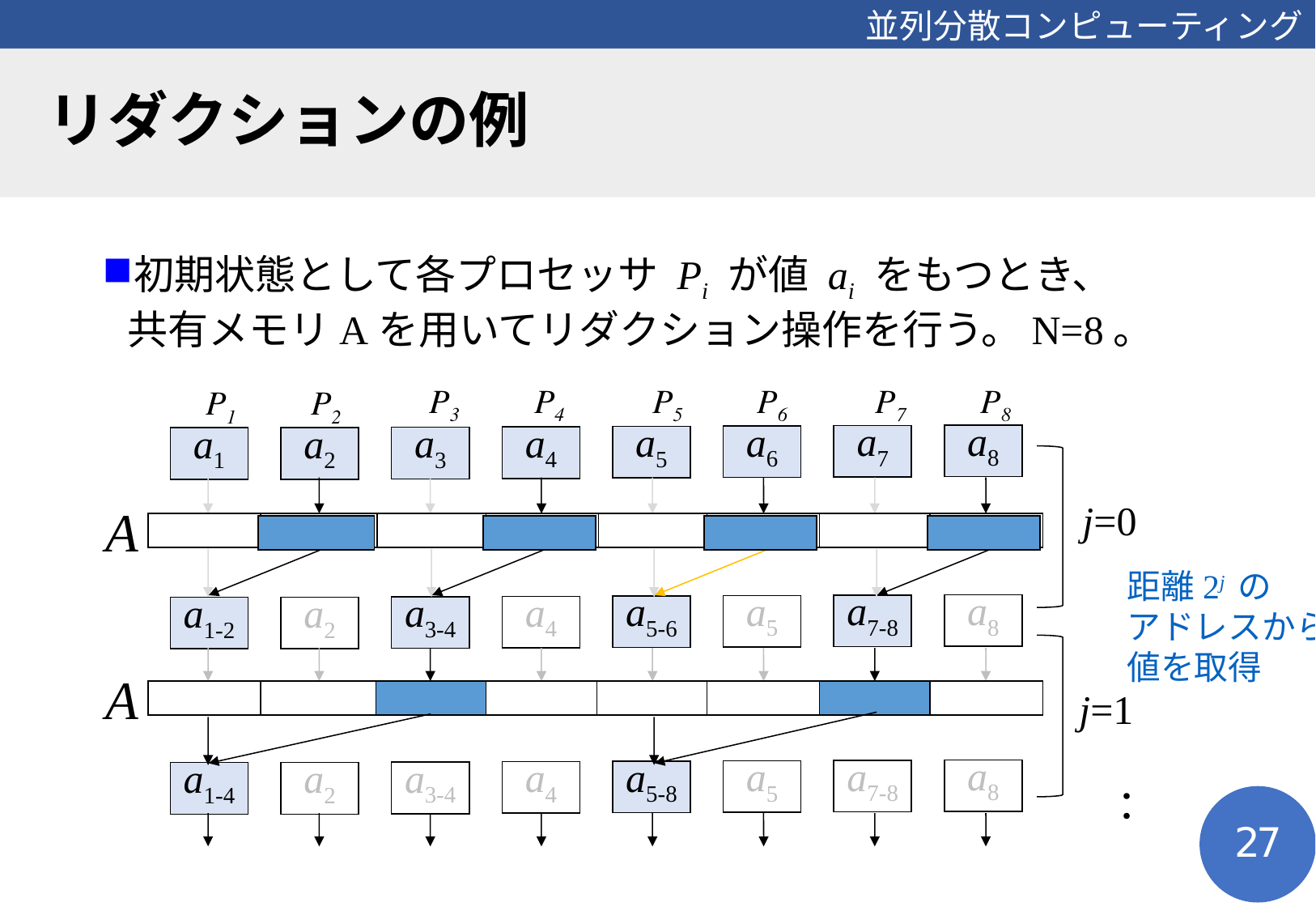

# リダクションの例
初期状態として各プロセッサ Pi が値 ai をもつとき、
共有メモリAを用いてリダクション操作を行う。N=8。

P3
P4
P5
P6
P7
P8
P1
P2
a8
a7
a6
a5
a4
a3
a1
a2

j=0
距離2j の
アドレスから
値を取得

j=1

  ：

A

a8
a7-8
a5
a5-6
a4
a3-4
a1-2
a2

A

a8
a7-8
a5
a5-8
a4
a3-4
a1-4
a2

27